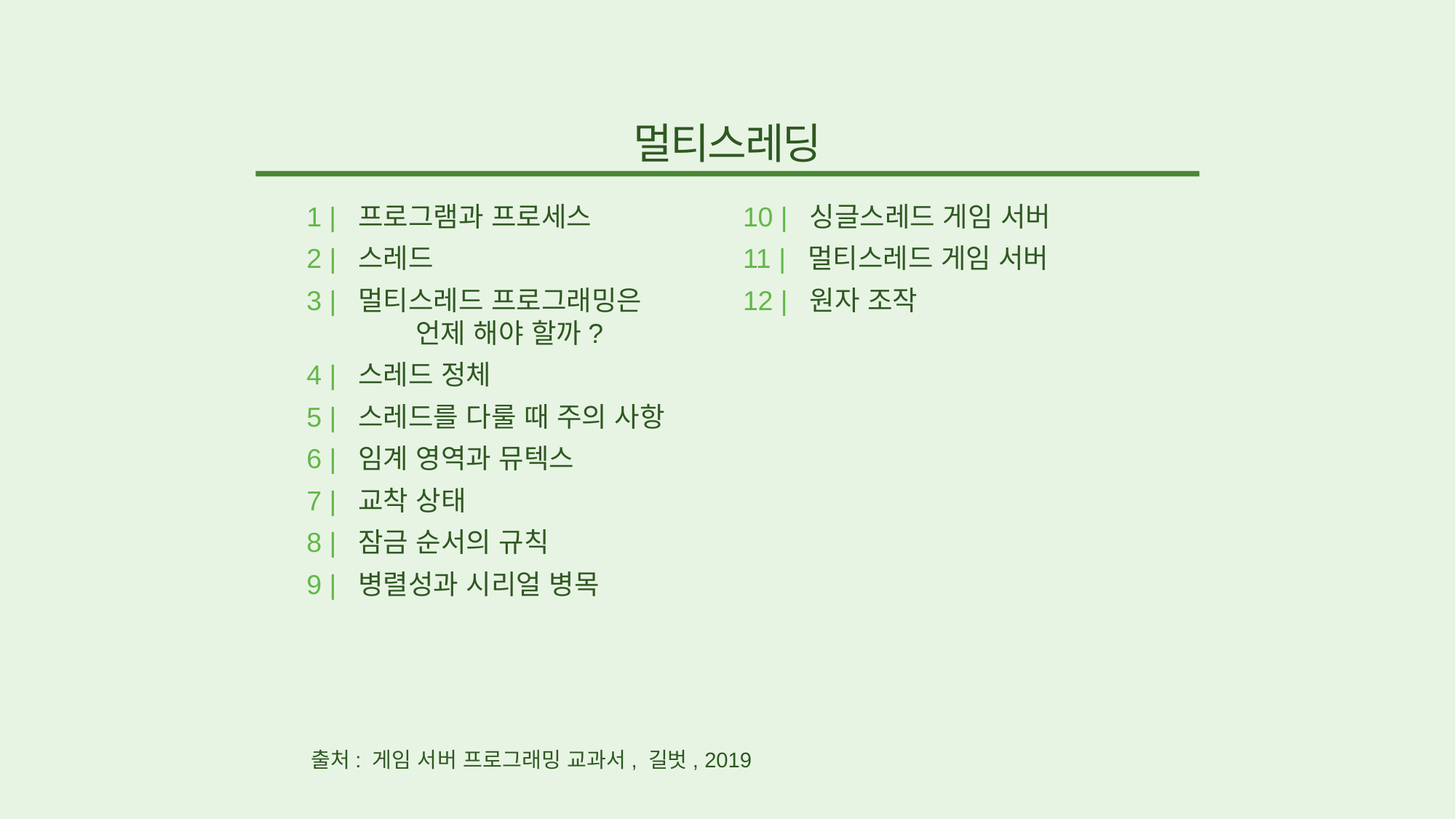

멀티스레딩

1 |  프로그램과 프로세스
2 |  스레드
3 |  멀티스레드 프로그래밍은
	언제 해야 할까?
4 |  스레드 정체
5 |  스레드를 다룰 때 주의 사항
6 |  임계 영역과 뮤텍스
7 |  교착 상태
8 |  잠금 순서의 규칙
9 |  병렬성과 시리얼 병목
10 |  싱글스레드 게임 서버
11 |  멀티스레드 게임 서버
12 |  원자 조작
출처: 게임 서버 프로그래밍 교과서, 길벗, 2019